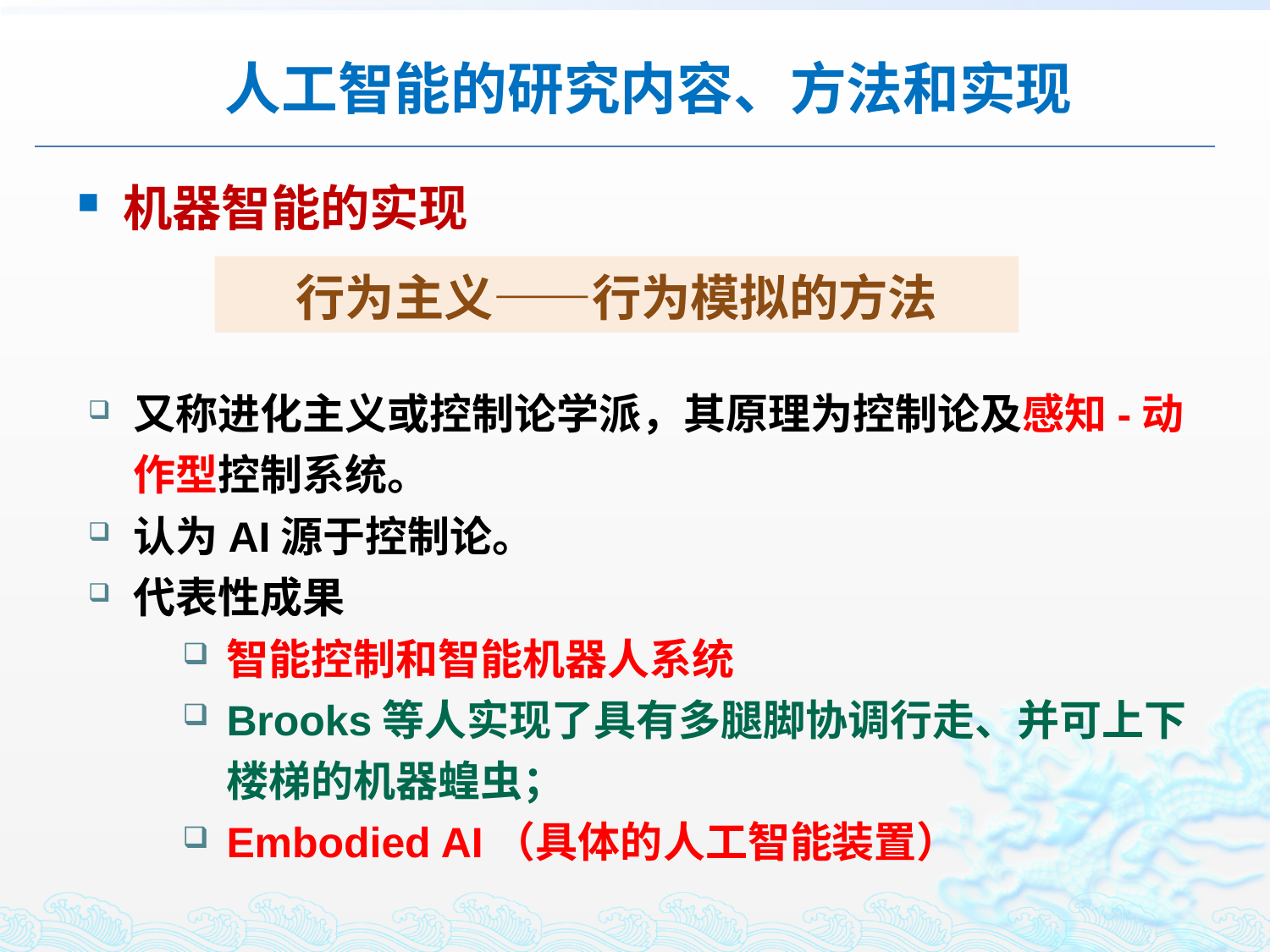

人工智能的研究内容、方法和实现
 机器智能的实现
行为主义——行为模拟的方法
又称进化主义或控制论学派，其原理为控制论及感知-动作型控制系统。
认为AI源于控制论。
代表性成果
智能控制和智能机器人系统
Brooks等人实现了具有多腿脚协调行走、并可上下楼梯的机器蝗虫；
Embodied AI（具体的人工智能装置）